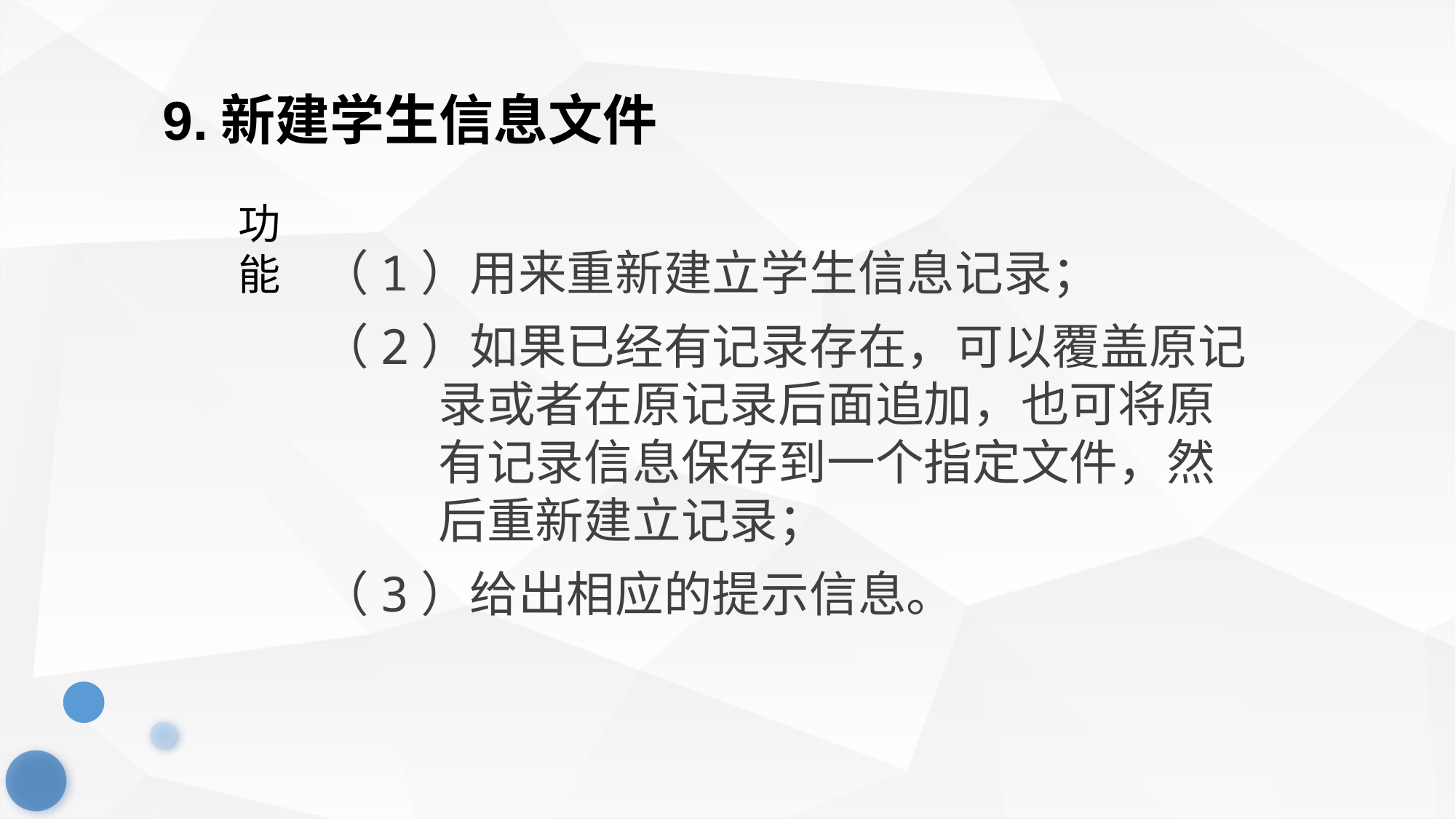

9.新建学生信息文件
功能
（1）用来重新建立学生信息记录；
（2）如果已经有记录存在，可以覆盖原记录或者在原记录后面追加，也可将原有记录信息保存到一个指定文件，然后重新建立记录；
（3）给出相应的提示信息。